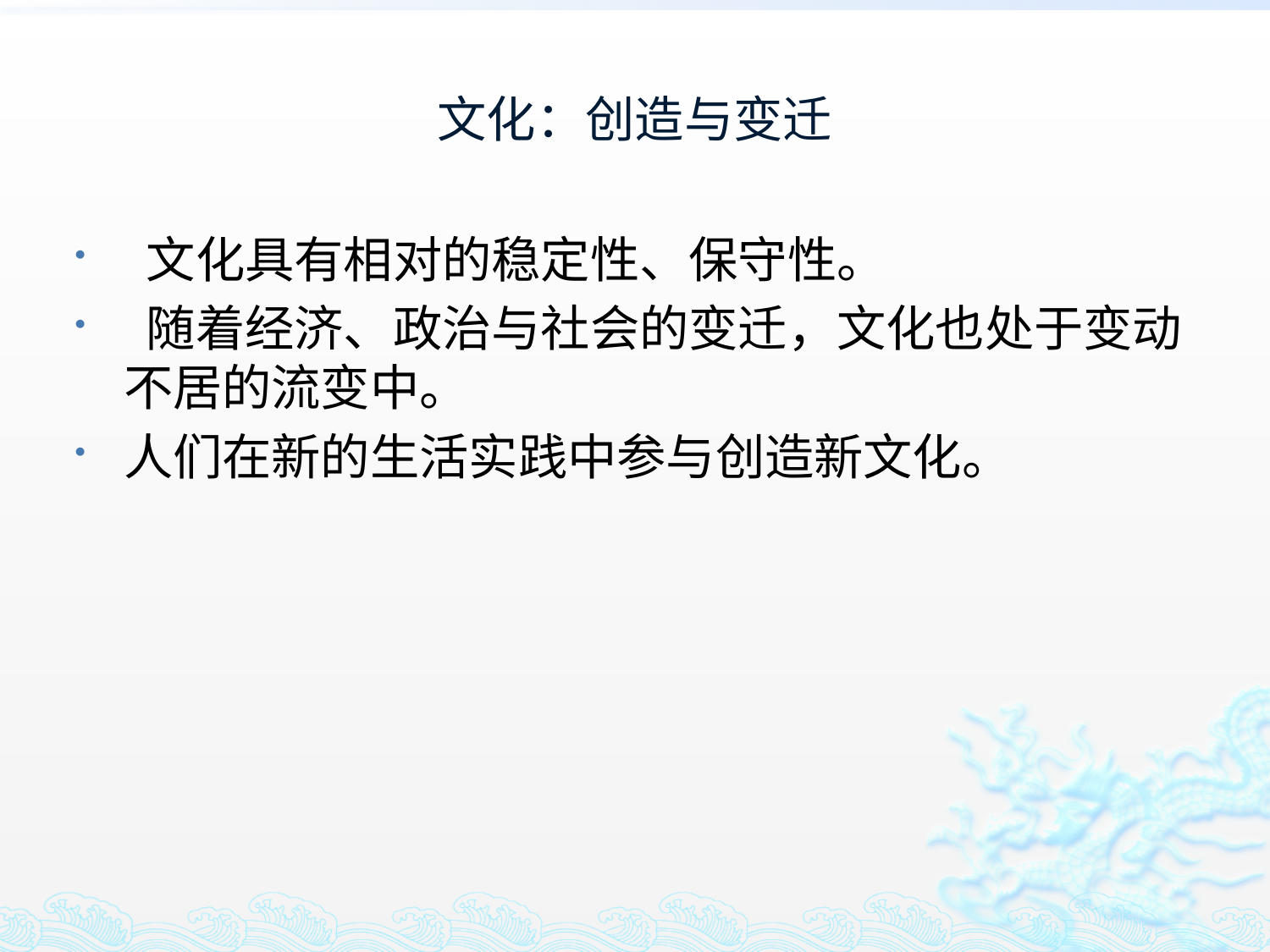

# 文化：创造与变迁
 文化具有相对的稳定性、保守性。
 随着经济、政治与社会的变迁，文化也处于变动不居的流变中。
人们在新的生活实践中参与创造新文化。